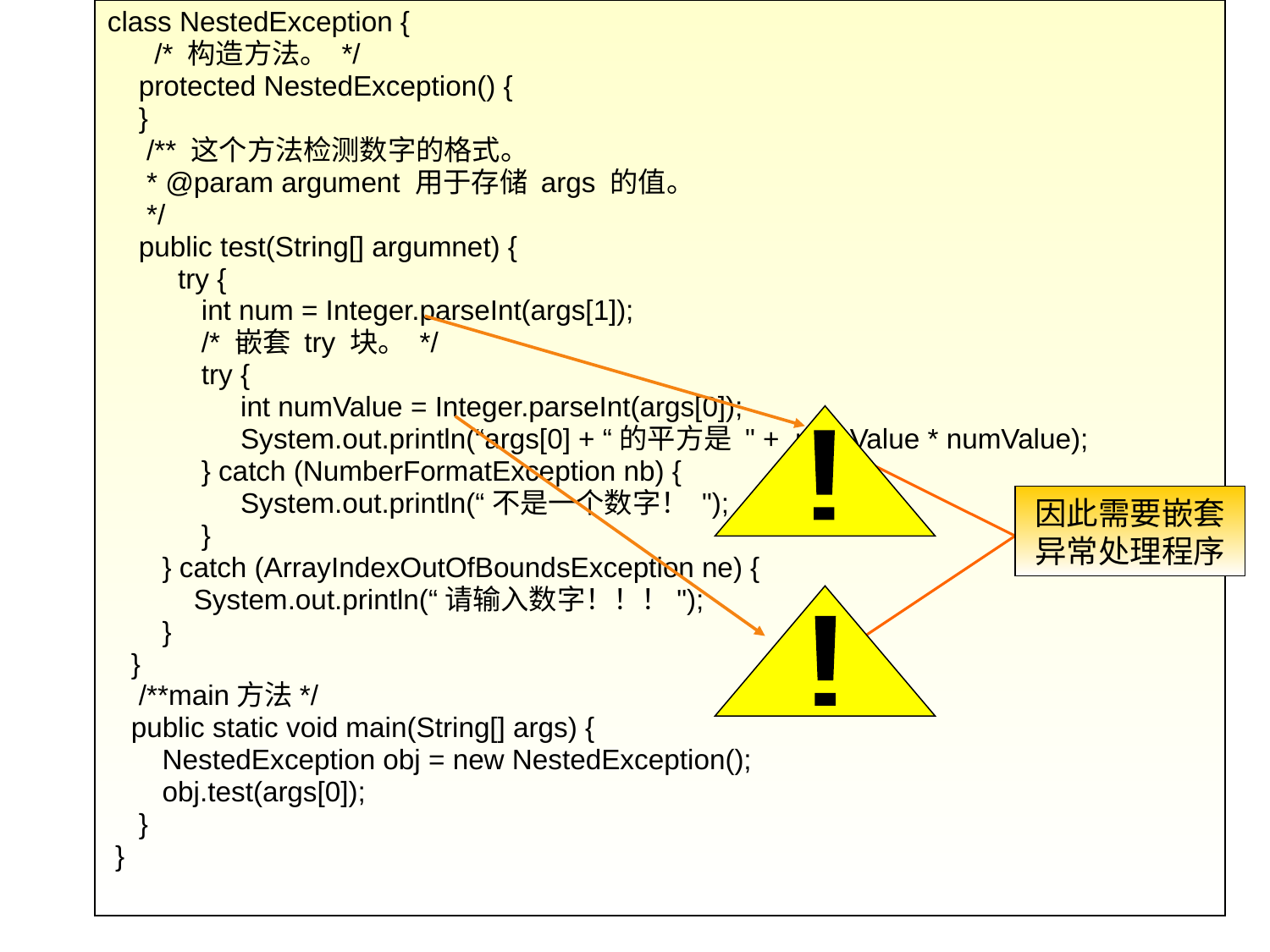

class NestedException {
      /* 构造方法。 */
    protected NestedException() {
    }
     /** 这个方法检测数字的格式。
     * @param argument 用于存储 args 的值。
     */
    public test(String[] argumnet) {
         try {
            int num = Integer.parseInt(args[1]);
            /* 嵌套 try 块。 */
            try {
                 int numValue = Integer.parseInt(args[0]);
                 System.out.println(“args[0] + “的平方是 " +  numValue * numValue);
            } catch (NumberFormatException nb) {
                 System.out.println(“不是一个数字！ ");
            }
       } catch (ArrayIndexOutOfBoundsException ne) {
           System.out.println(“请输入数字！！！");
       }
   }
    /**main方法*/
   public static void main(String[] args) {
       NestedException obj = new NestedException();
       obj.test(args[0]);
    }
 }
# 嵌套 try – catch 块

!

因此需要嵌套
异常处理程序

!
如果内层 try 没有相应的 catch，则检查外层 catch

16